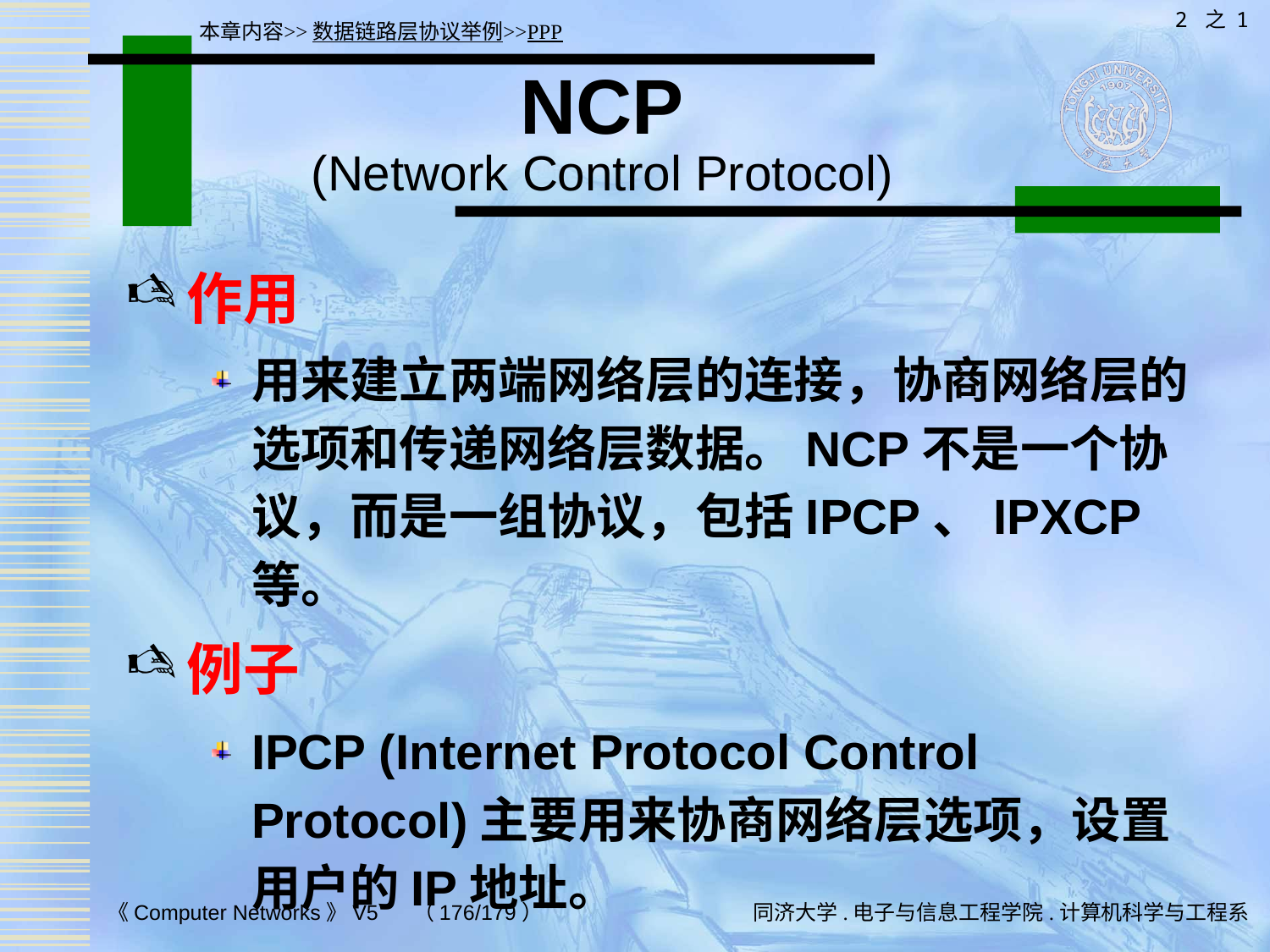

2 之 1
本章内容>>数据链路层协议举例>>PPP
# NCP (Network Control Protocol)
作用
用来建立两端网络层的连接，协商网络层的选项和传递网络层数据。NCP不是一个协议，而是一组协议，包括IPCP、IPXCP等。
例子
IPCP (Internet Protocol Control Protocol)主要用来协商网络层选项，设置用户的IP地址。